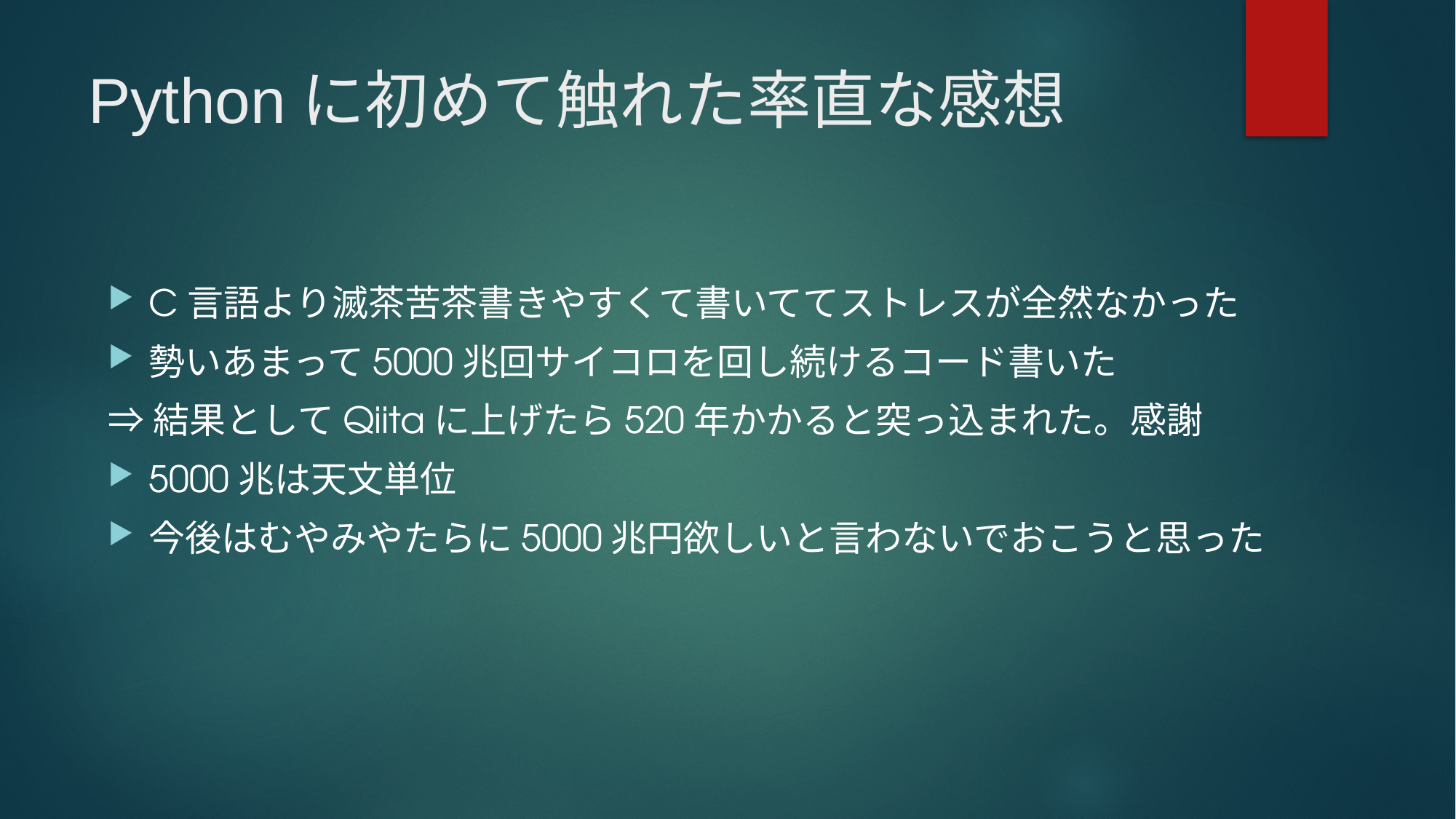

# Pythonに初めて触れた率直な感想
C言語より滅茶苦茶書きやすくて書いててストレスが全然なかった
勢いあまって5000兆回サイコロを回し続けるコード書いた
⇒結果としてQiitaに上げたら520年かかると突っ込まれた。感謝
5000兆は天文単位
今後はむやみやたらに5000兆円欲しいと言わないでおこうと思った